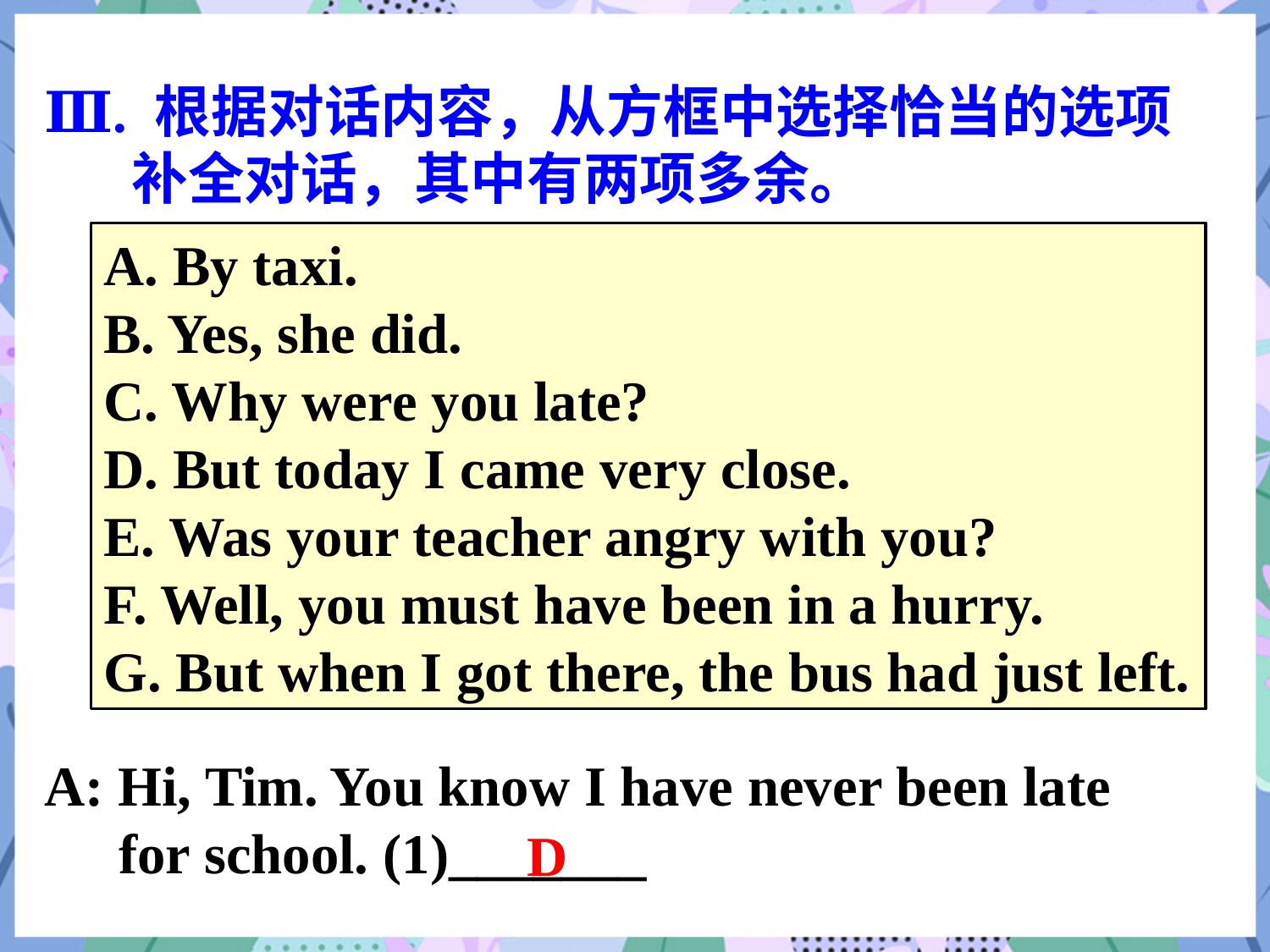

Ⅲ. 根据对话内容，从方框中选择恰当的选项补全对话，其中有两项多余。
A. By taxi.
B. Yes, she did.
C. Why were you late?
D. But today I came very close.
E. Was your teacher angry with you?
F. Well, you must have been in a hurry.
G. But when I got there, the bus had just left.
A: Hi, Tim. You know I have never been late for school. (1)_______
D